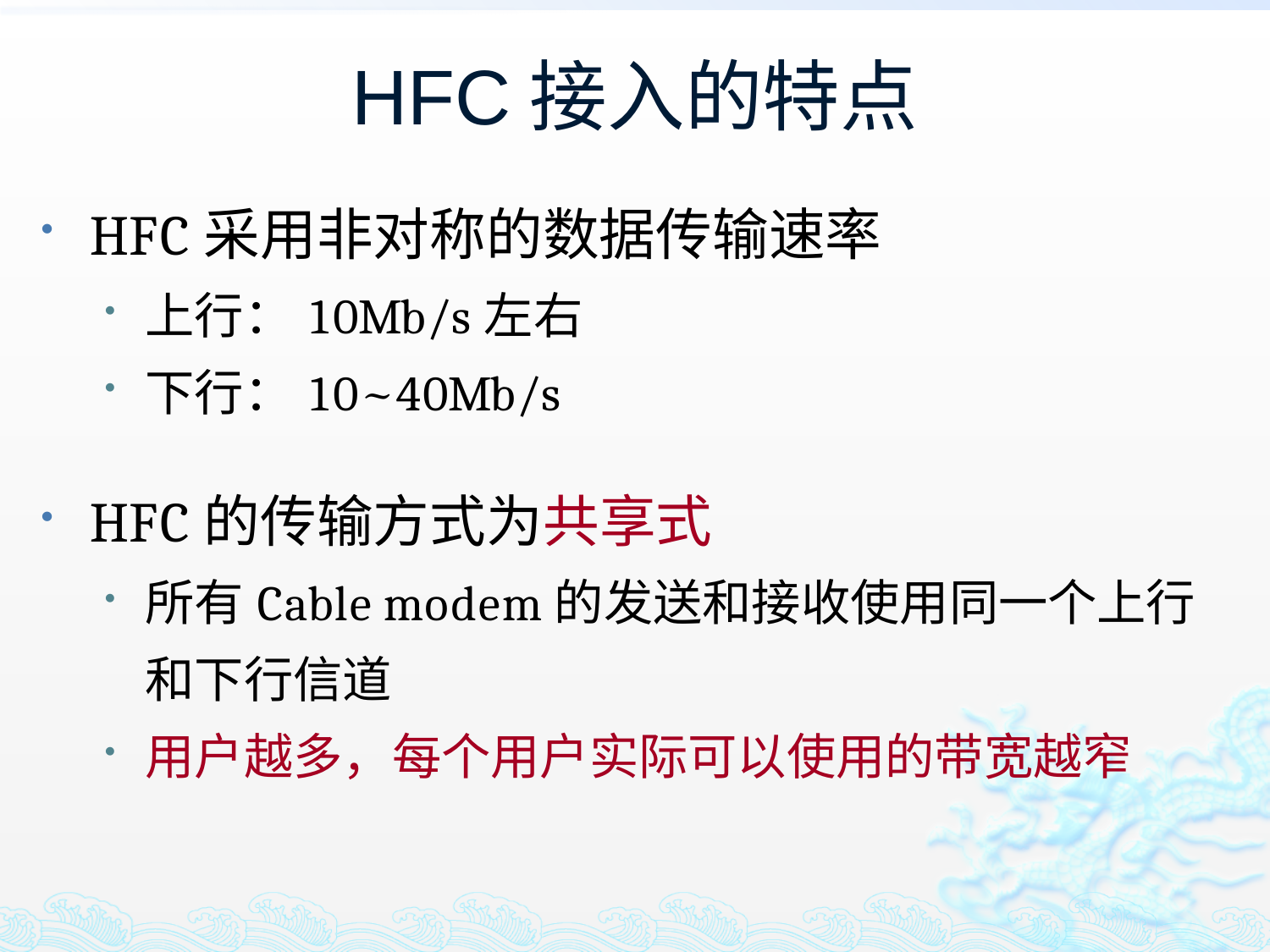

# HFC接入的特点
HFC采用非对称的数据传输速率
上行：10Mb/s左右
下行：10~40Mb/s
HFC的传输方式为共享式
所有Cable modem的发送和接收使用同一个上行和下行信道
用户越多，每个用户实际可以使用的带宽越窄